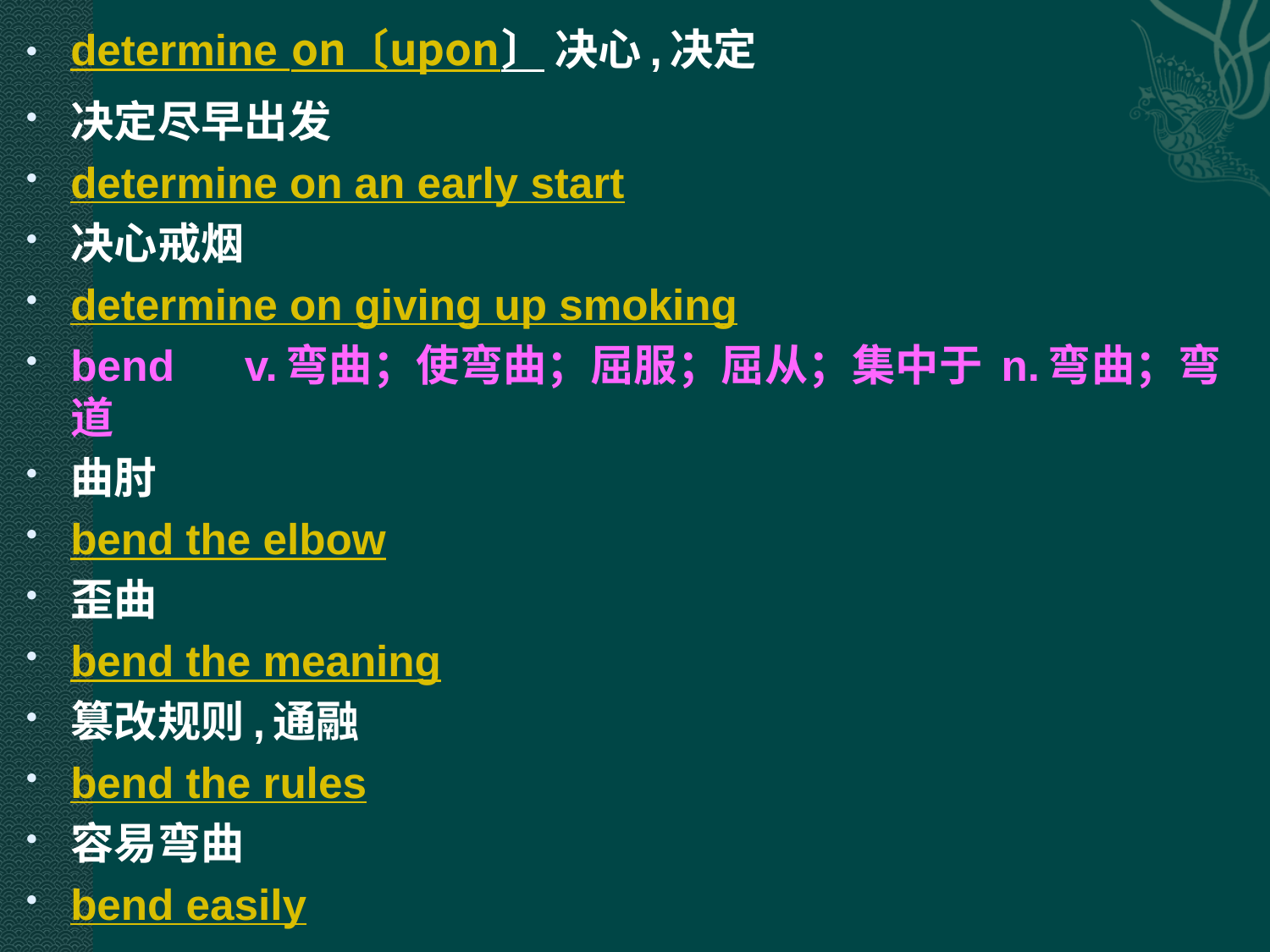

determine on〔upon〕 决心,决定
决定尽早出发
determine on an early start
决心戒烟
determine on giving up smoking
bend　 v.弯曲；使弯曲；屈服；屈从；集中于 n.弯曲；弯道
曲肘
bend the elbow
歪曲
bend the meaning
篡改规则,通融
bend the rules
容易弯曲
bend easily